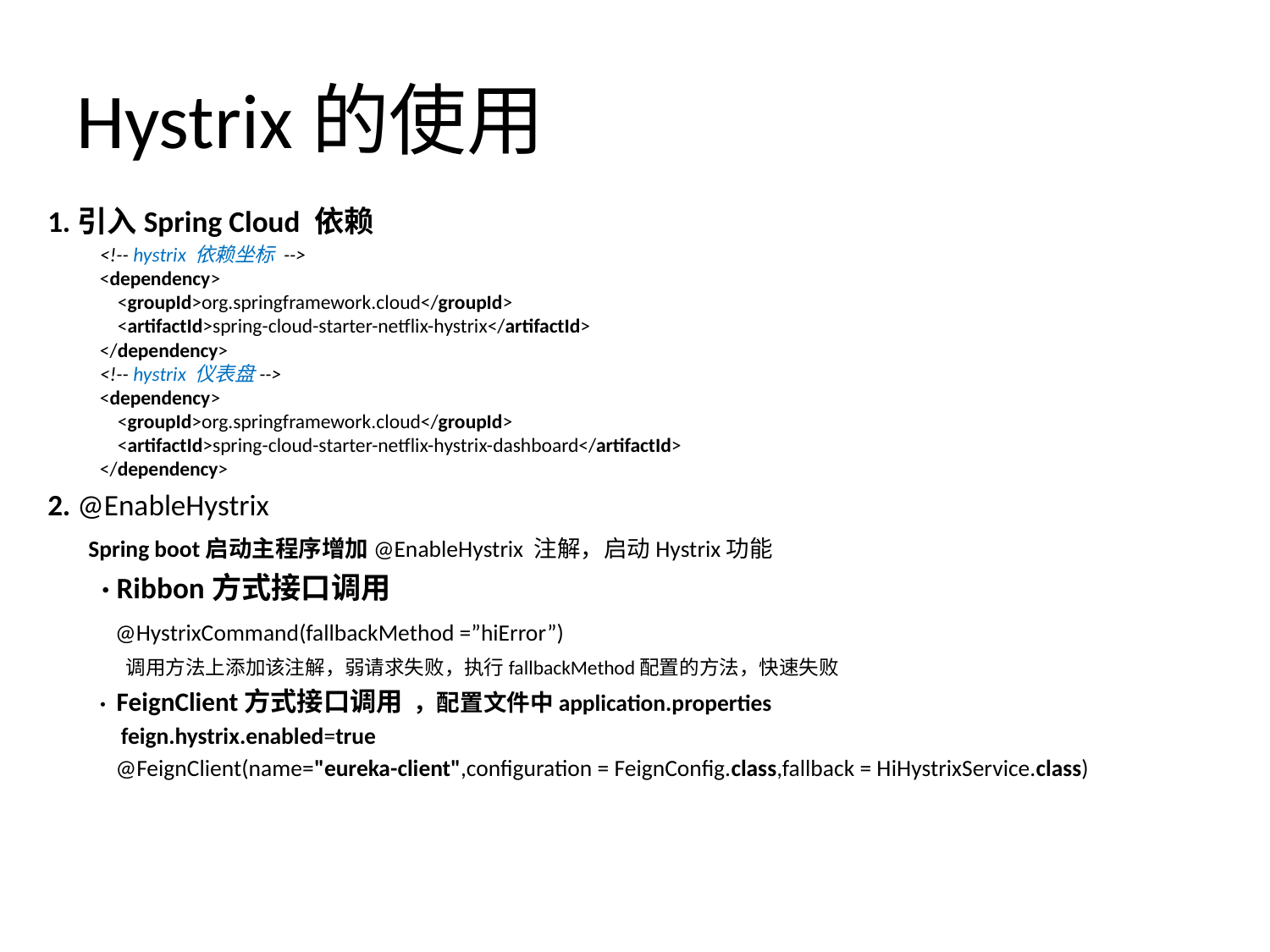

# Hystrix的使用
1.引入Spring Cloud 依赖
<!-- hystrix 依赖坐标 -->
<dependency>
    <groupId>org.springframework.cloud</groupId>
    <artifactId>spring-cloud-starter-netflix-hystrix</artifactId>
</dependency>
<!-- hystrix 仪表盘-->
<dependency>
    <groupId>org.springframework.cloud</groupId>
    <artifactId>spring-cloud-starter-netflix-hystrix-dashboard</artifactId>
</dependency>
2. @EnableHystrix
      Spring boot启动主程序增加@EnableHystrix 注解，启动Hystrix功能
        · Ribbon方式接口调用
          @HystrixCommand(fallbackMethod =”hiError”)
    调用方法上添加该注解，弱请求失败，执行fallbackMethod配置的方法，快速失败
·  FeignClient方式接口调用  ，配置文件中application.properties
    feign.hystrix.enabled=true
   @FeignClient(name="eureka-client",configuration = FeignConfig.class,fallback = HiHystrixService.class)